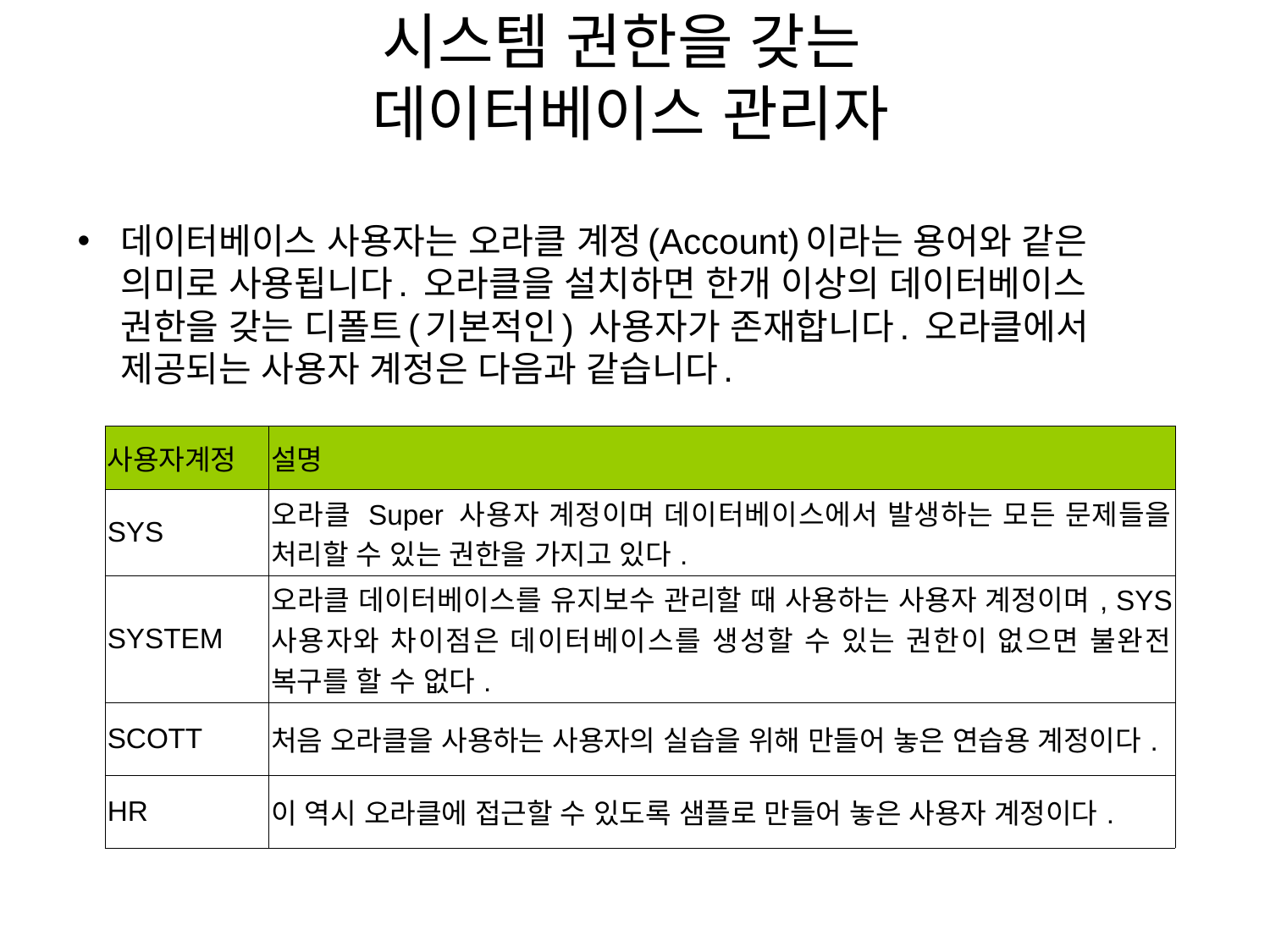

# 시스템 권한을 갖는 데이터베이스 관리자
데이터베이스 사용자는 오라클 계정(Account)이라는 용어와 같은 의미로 사용됩니다. 오라클을 설치하면 한개 이상의 데이터베이스 권한을 갖는 디폴트(기본적인) 사용자가 존재합니다. 오라클에서 제공되는 사용자 계정은 다음과 같습니다.

| 사용자계정 | 설명 |
| --- | --- |
| SYS | 오라클 Super 사용자 계정이며 데이터베이스에서 발생하는 모든 문제들을 처리할 수 있는 권한을 가지고 있다. |
| SYSTEM | 오라클 데이터베이스를 유지보수 관리할 때 사용하는 사용자 계정이며, SYS 사용자와 차이점은 데이터베이스를 생성할 수 있는 권한이 없으면 불완전 복구를 할 수 없다. |
| SCOTT | 처음 오라클을 사용하는 사용자의 실습을 위해 만들어 놓은 연습용 계정이다. |
| HR | 이 역시 오라클에 접근할 수 있도록 샘플로 만들어 놓은 사용자 계정이다. |